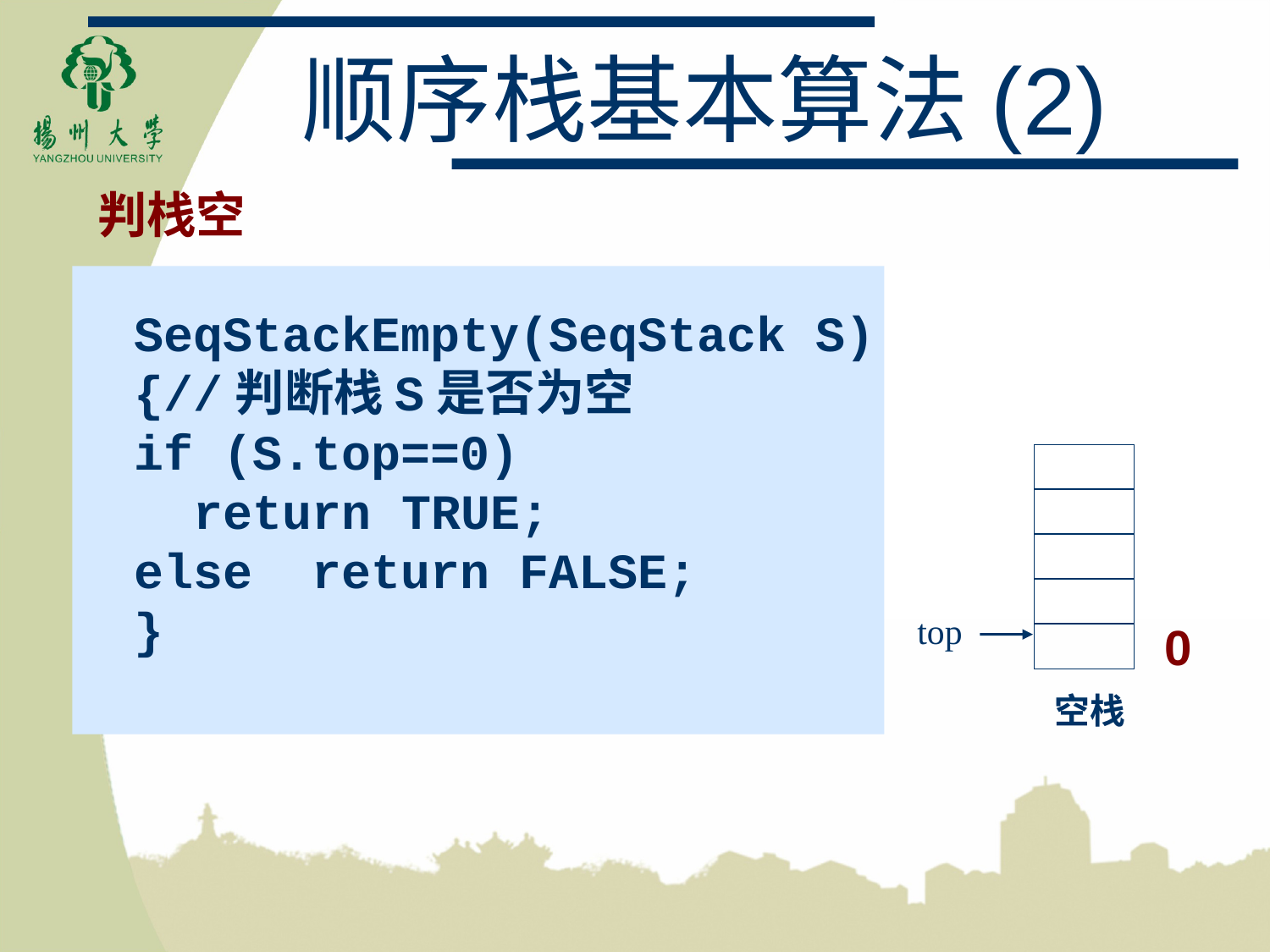

# 顺序栈基本算法(2)
判栈空

SeqStackEmpty(SeqStack S)
{//判断栈S是否为空
if (S.top==0)
  return TRUE;
else  return FALSE;
}

top

空栈
0